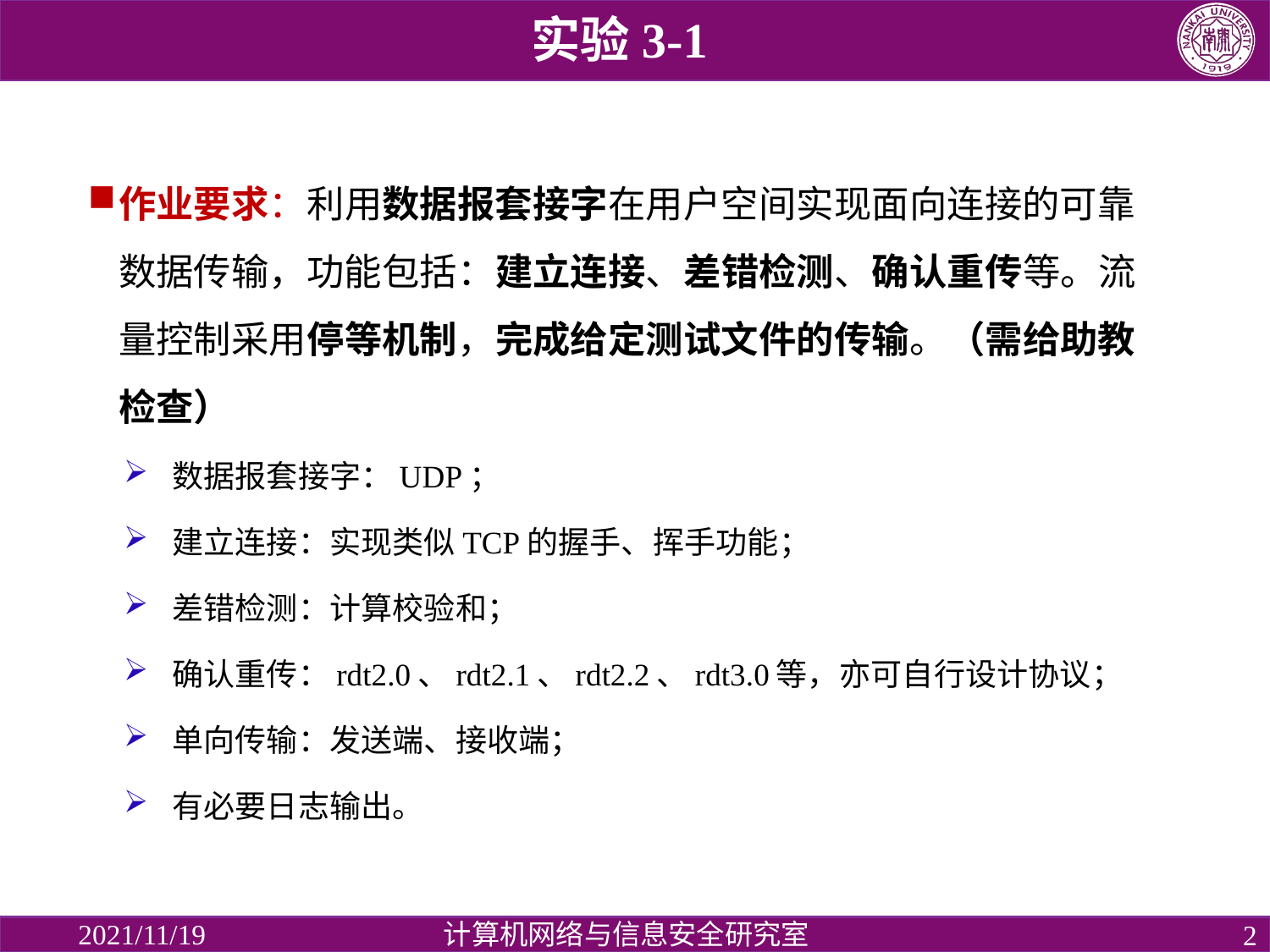

# 实验3-1
作业要求：利用数据报套接字在用户空间实现面向连接的可靠数据传输，功能包括：建立连接、差错检测、确认重传等。流量控制采用停等机制，完成给定测试文件的传输。（需给助教检查）
数据报套接字：UDP；
建立连接：实现类似TCP的握手、挥手功能；
差错检测：计算校验和；
确认重传：rdt2.0、rdt2.1、rdt2.2、rdt3.0等，亦可自行设计协议；
单向传输：发送端、接收端；
有必要日志输出。